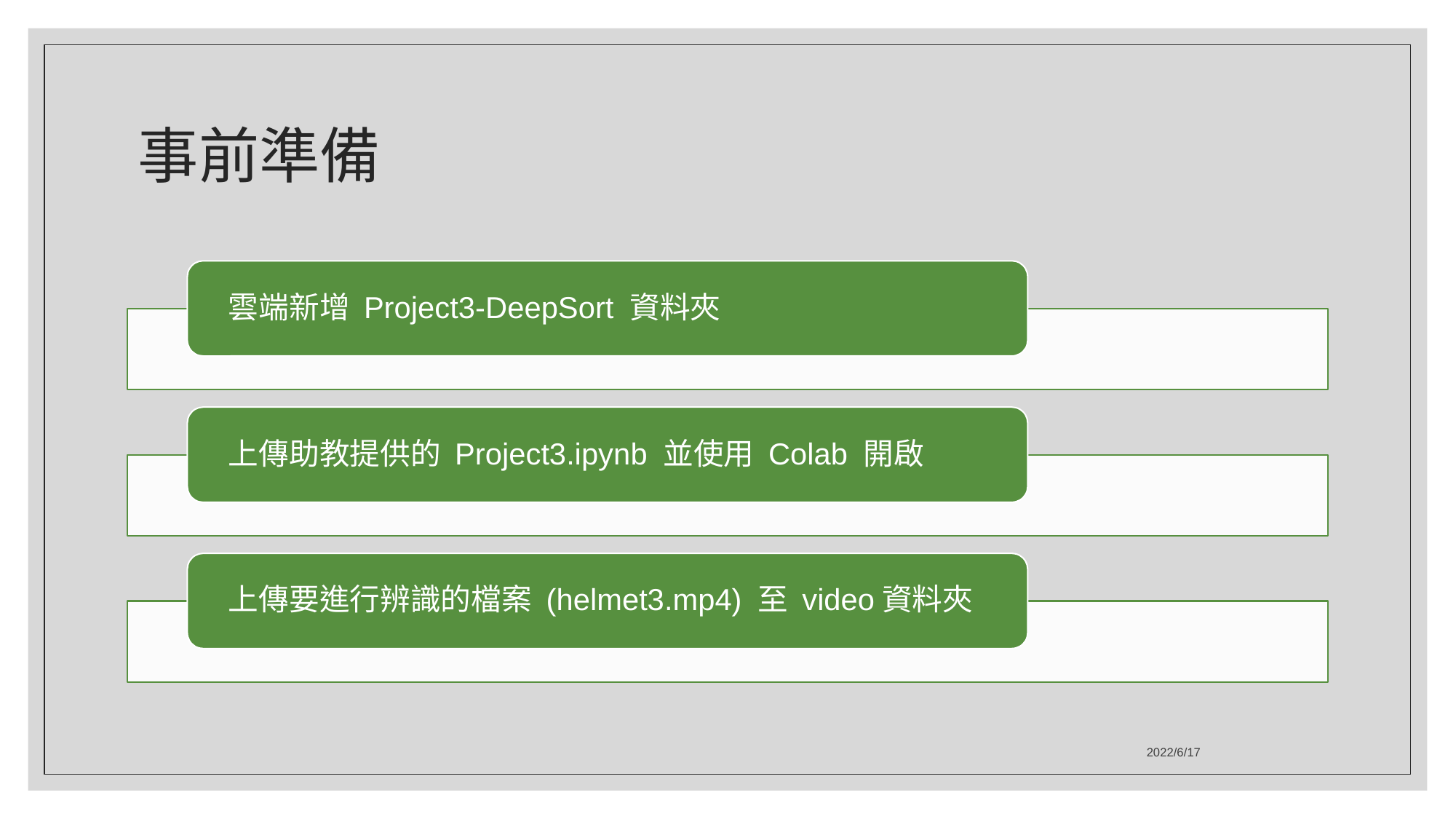

# 事前準備
雲端新增 Project3-DeepSort 資料夾
上傳助教提供的 Project3.ipynb 並使用 Colab 開啟
上傳要進行辨識的檔案 (helmet3.mp4) 至 video資料夾
2022/6/17